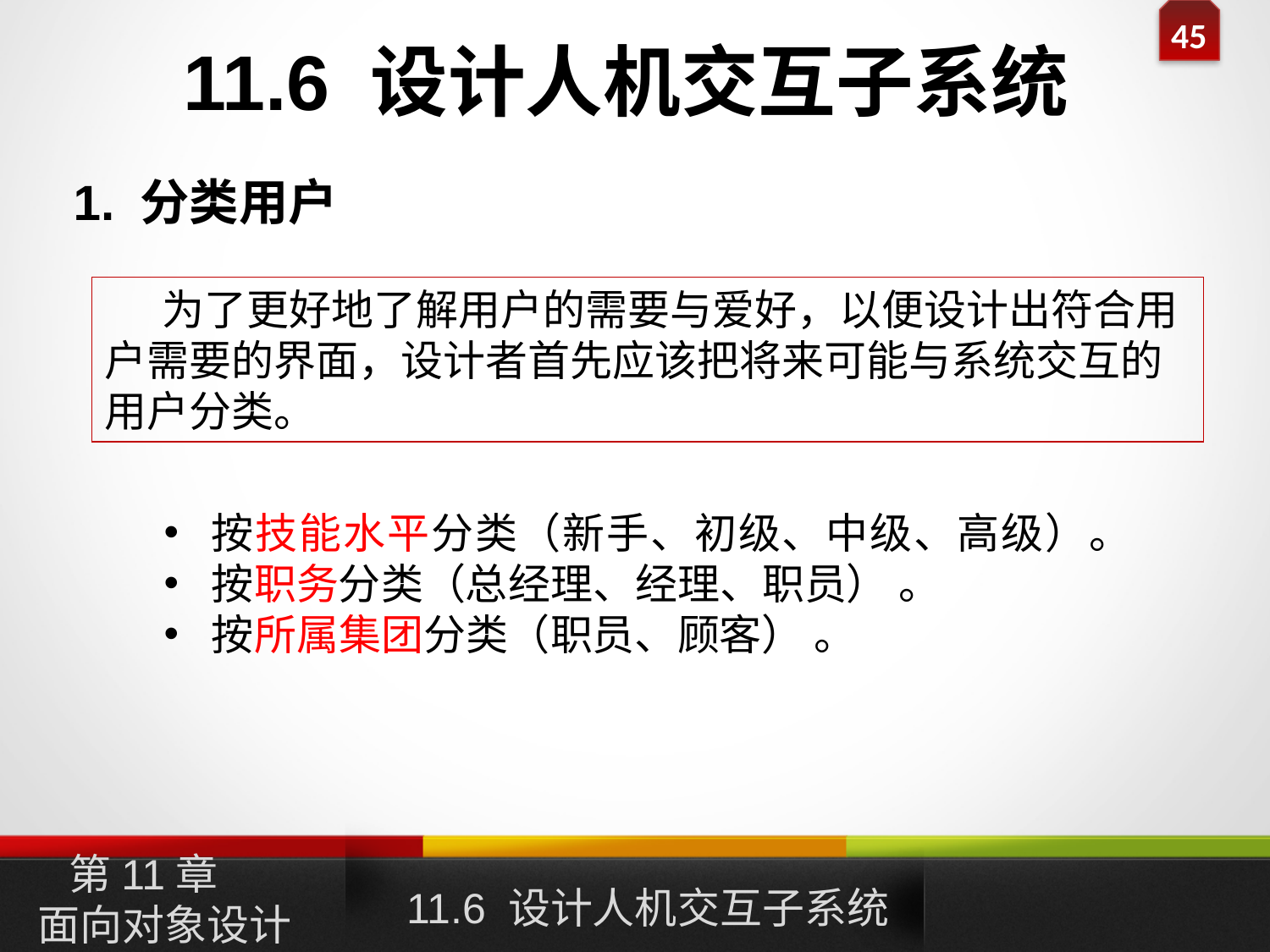

# 11.6 设计人机交互子系统
1. 分类用户
     为了更好地了解用户的需要与爱好，以便设计出符合用户需要的界面，设计者首先应该把将来可能与系统交互的用户分类。
按技能水平分类（新手、初级、中级、高级）。
按职务分类（总经理、经理、职员） 。
按所属集团分类（职员、顾客） 。
11.6 设计人机交互子系统